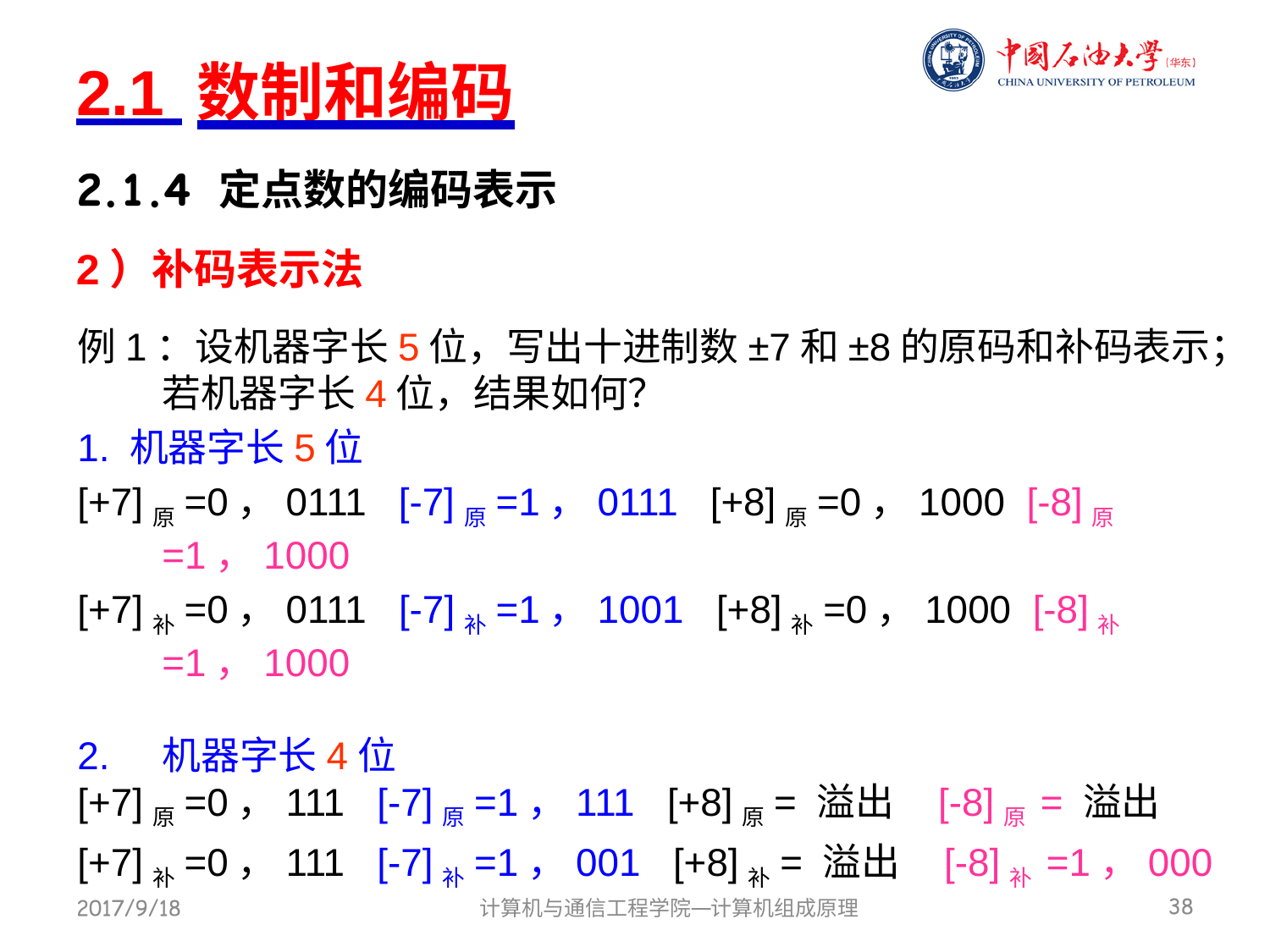

# 2.1 数制和编码
2.1.4 定点数的编码表示
2）补码表示法
例1：设机器字长5位，写出十进制数±7和±8的原码和补码表示；若机器字长4位，结果如何？
1. 机器字长5位
[+7]原=0，0111   [-7]原=1，0111   [+8]原=0，1000  [-8]原 =1，1000
[+7]补=0，0111   [-7]补=1，1001   [+8]补=0，1000  [-8]补 =1，1000

2.    机器字长4位
[+7]原=0，111   [-7]原=1，111   [+8]原= 溢出    [-8]原 = 溢出
[+7]补=0，111   [-7]补=1，001   [+8]补= 溢出    [-8]补 =1，000
2017/9/18
计算机与通信工程学院—计算机组成原理
38